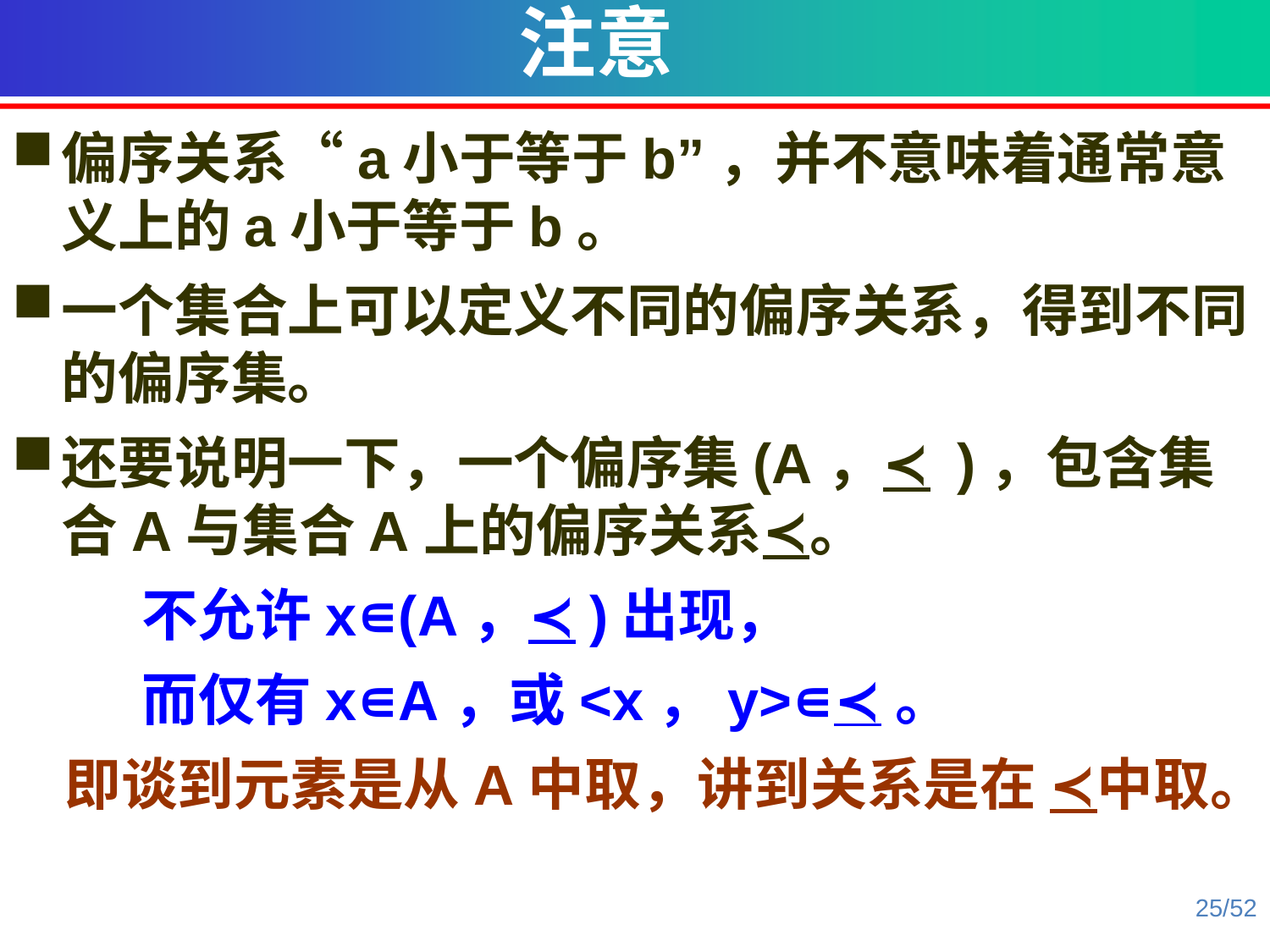

注意
偏序关系“a小于等于b”，并不意味着通常意义上的a小于等于b。
一个集合上可以定义不同的偏序关系，得到不同的偏序集。
还要说明一下，一个偏序集(A，≺ )，包含集合A与集合A上的偏序关系≺。
         不允许x∊(A，≺)出现，
         而仅有x∊A，或<x，y>∊≺。
   即谈到元素是从A中取，讲到关系是在 ≺中取。
25/52